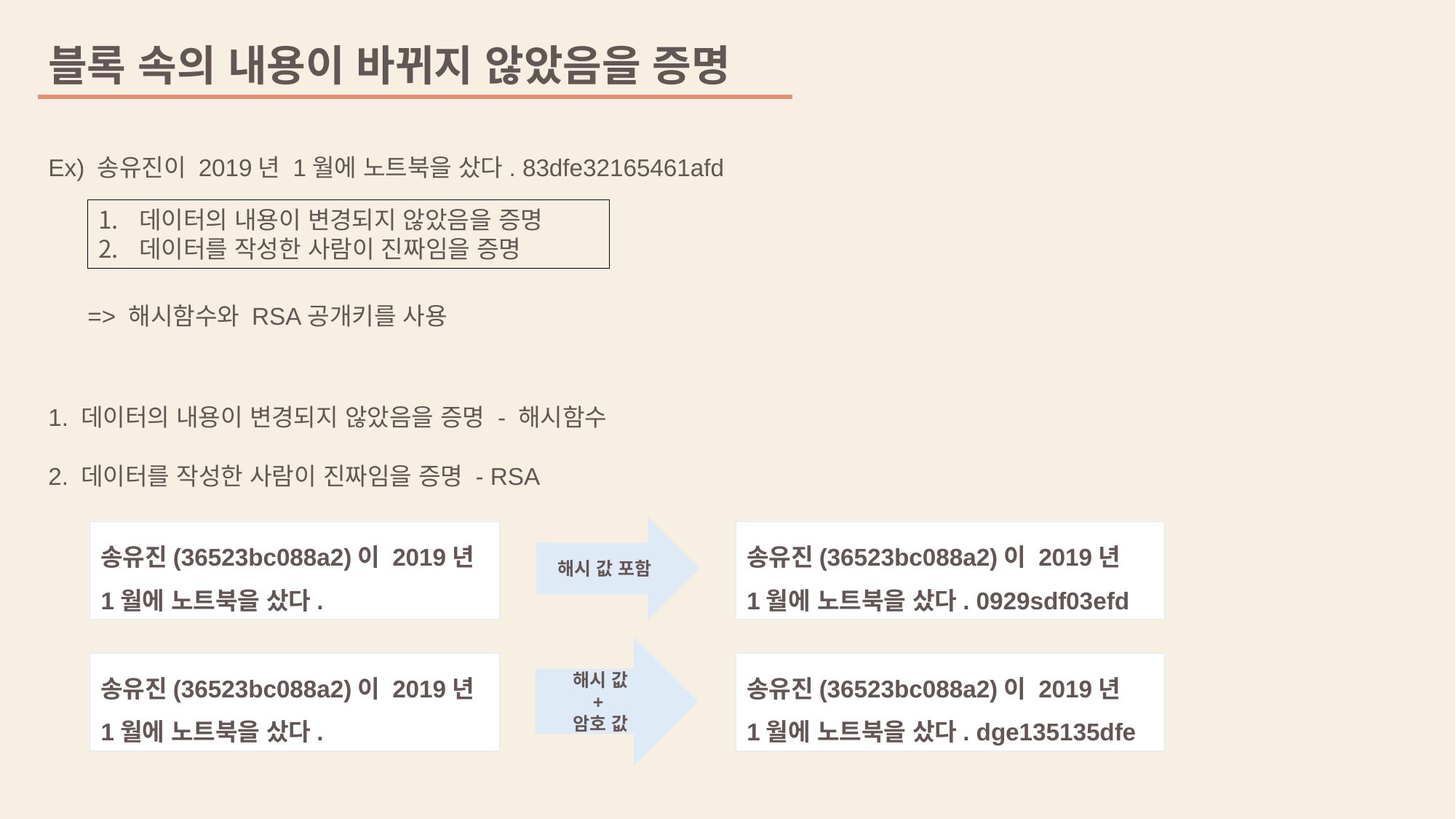

블록 속의 내용이 바뀌지 않았음을 증명
Ex) 송유진이 2019년 1월에 노트북을 샀다. 83dfe32165461afd
데이터의 내용이 변경되지 않았음을 증명
데이터를 작성한 사람이 진짜임을 증명
=> 해시함수와 RSA공개키를 사용
1. 데이터의 내용이 변경되지 않았음을 증명 - 해시함수
2. 데이터를 작성한 사람이 진짜임을 증명 - RSA
해시 값 포함
송유진(36523bc088a2)이 2019년
1월에 노트북을 샀다.
송유진(36523bc088a2)이 2019년
1월에 노트북을 샀다. 0929sdf03efd
해시 값
+
암호 값
송유진(36523bc088a2)이 2019년
1월에 노트북을 샀다.
송유진(36523bc088a2)이 2019년
1월에 노트북을 샀다. dge135135dfe